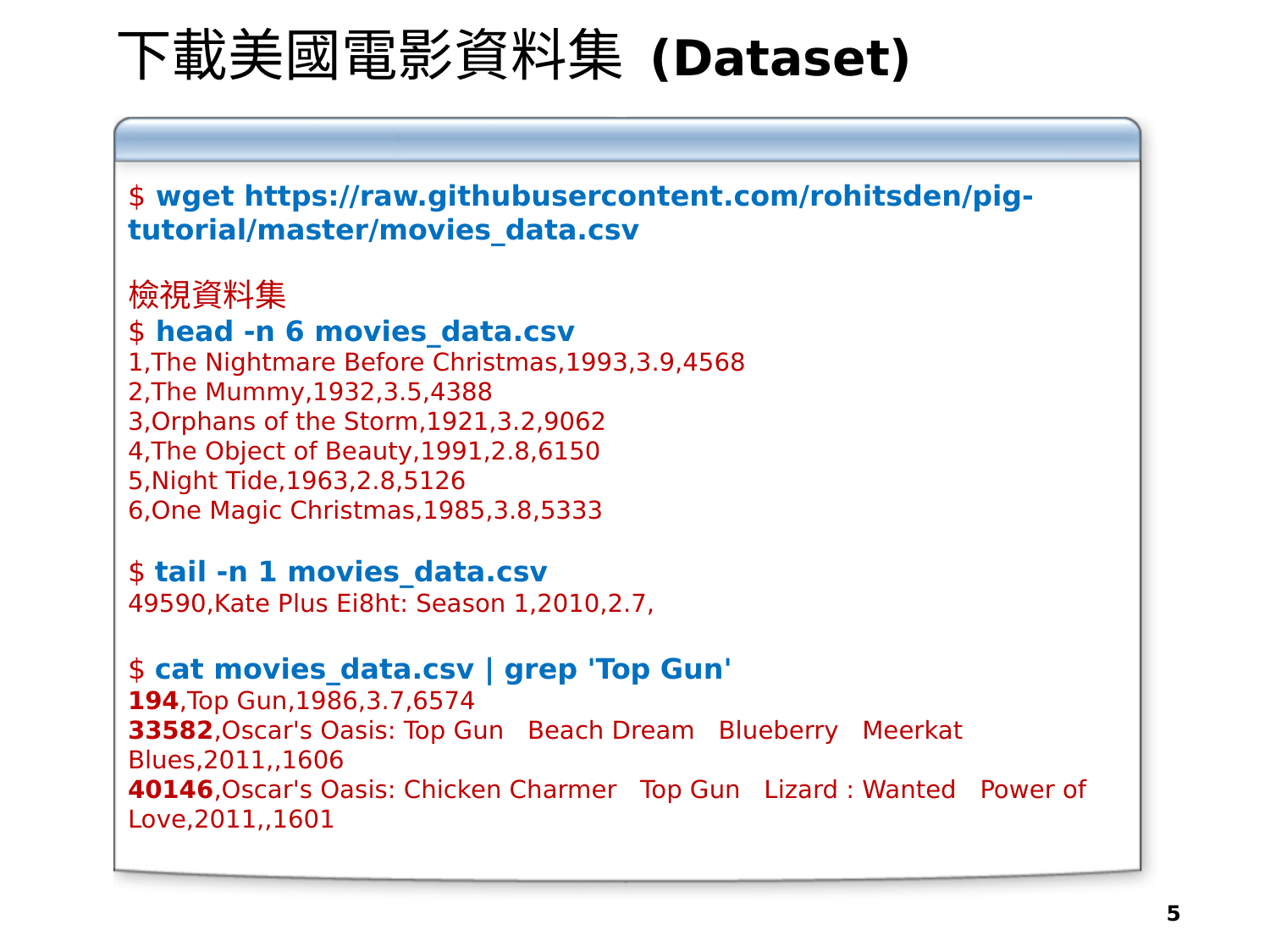

下載美國電影資料集 (Dataset)
$ wget https://raw.githubusercontent.com/rohitsden/pig-tutorial/master/movies_data.csv

檢視資料集
$ head -n 6 movies_data.csv
1,The Nightmare Before Christmas,1993,3.9,4568
2,The Mummy,1932,3.5,4388
3,Orphans of the Storm,1921,3.2,9062
4,The Object of Beauty,1991,2.8,6150
5,Night Tide,1963,2.8,5126
6,One Magic Christmas,1985,3.8,5333

$ tail -n 1 movies_data.csv
49590,Kate Plus Ei8ht: Season 1,2010,2.7,

$ cat movies_data.csv | grep 'Top Gun'
194,Top Gun,1986,3.7,6574
33582,Oscar's Oasis: Top Gun   Beach Dream   Blueberry   Meerkat Blues,2011,,1606
40146,Oscar's Oasis: Chicken Charmer   Top Gun   Lizard : Wanted   Power of Love,2011,,1601
5